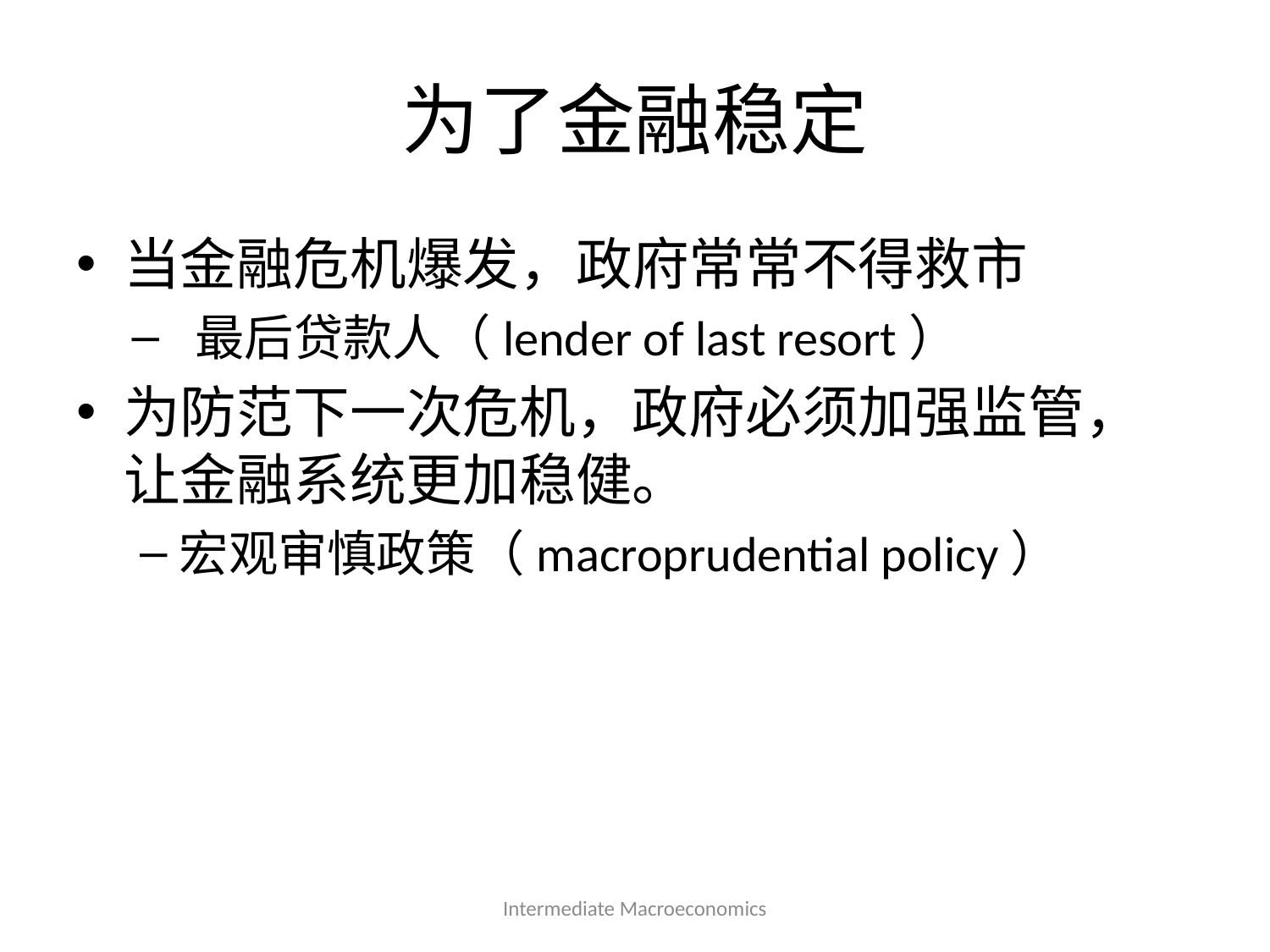

# 为了金融稳定
当金融危机爆发，政府常常不得救市
最后贷款人（lender of last resort）
为防范下一次危机，政府必须加强监管，让金融系统更加稳健。
宏观审慎政策（macroprudential policy）
Intermediate Macroeconomics